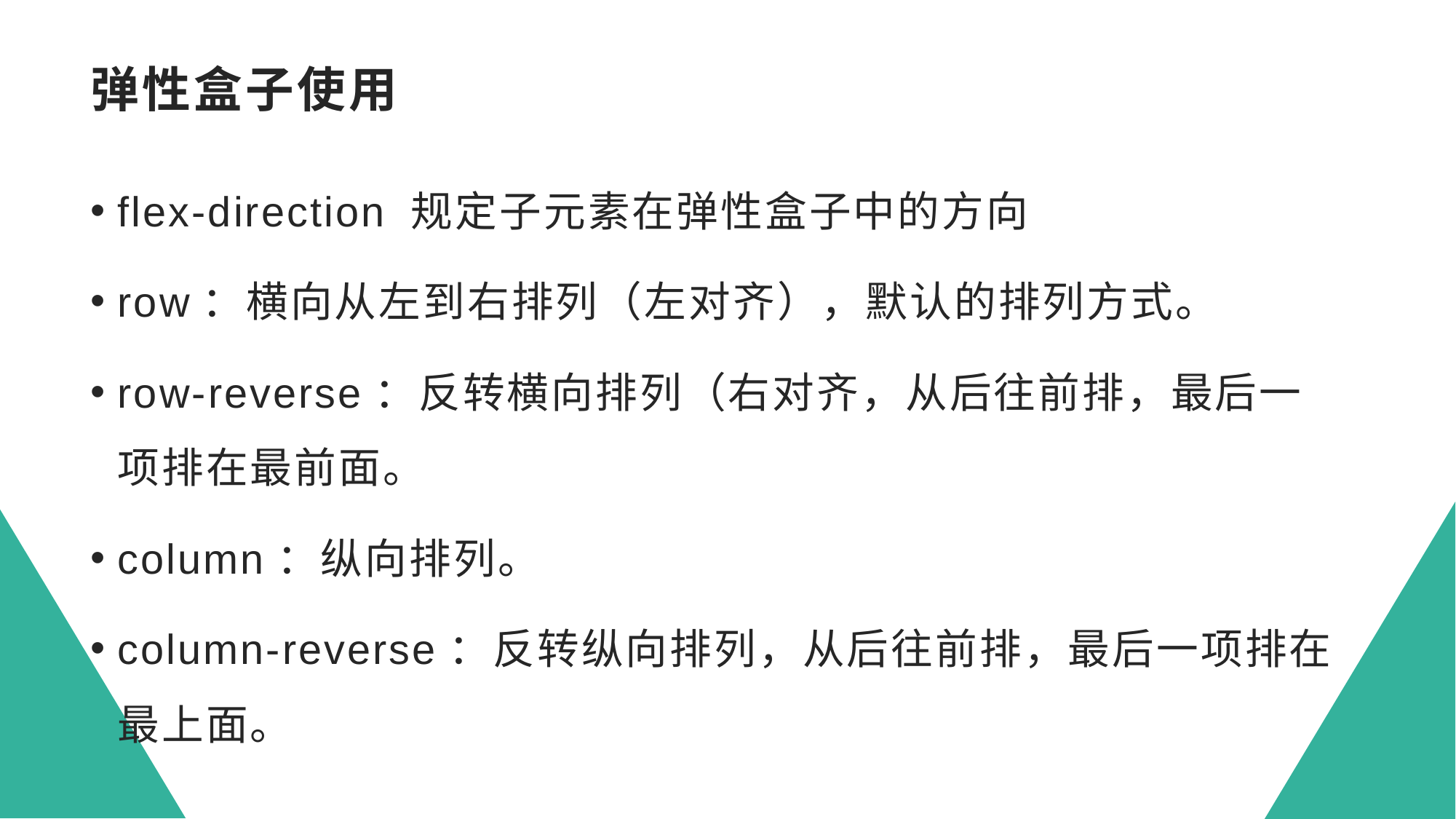

# 弹性盒子使用
flex-direction 规定子元素在弹性盒子中的方向
row：横向从左到右排列（左对齐），默认的排列方式。
row-reverse：反转横向排列（右对齐，从后往前排，最后一项排在最前面。
column：纵向排列。
column-reverse：反转纵向排列，从后往前排，最后一项排在最上面。